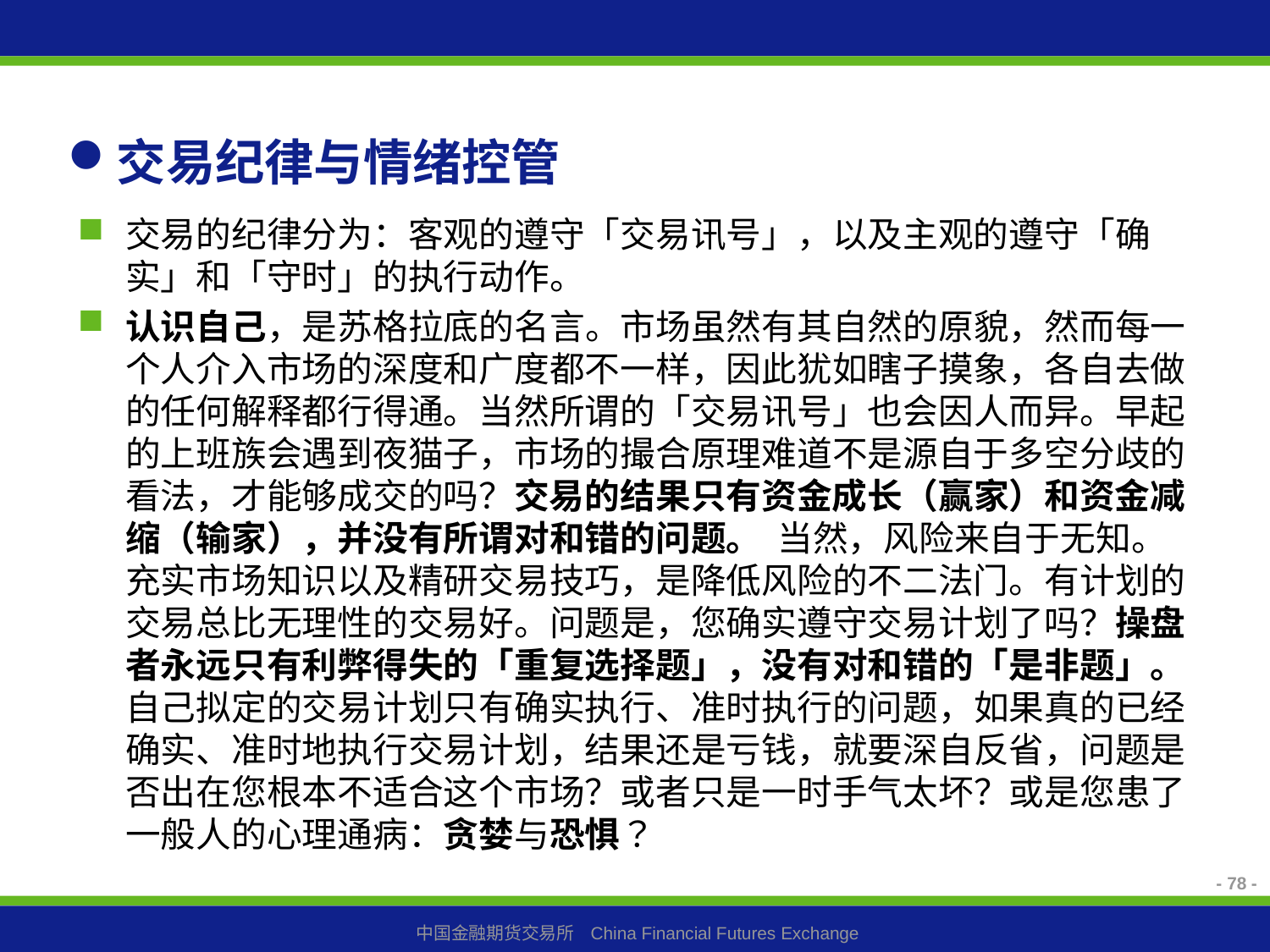

# 交易纪律与情绪控管
交易的纪律分为：客观的遵守「交易讯号」，以及主观的遵守「确实」和「守时」的执行动作。
认识自己，是苏格拉底的名言。市场虽然有其自然的原貌，然而每一个人介入市场的深度和广度都不一样，因此犹如瞎子摸象，各自去做的任何解释都行得通。当然所谓的「交易讯号」也会因人而异。早起的上班族会遇到夜猫子，市场的撮合原理难道不是源自于多空分歧的看法，才能够成交的吗？交易的结果只有资金成长（赢家）和资金减缩（输家），并没有所谓对和错的问题。  当然，风险来自于无知。充实市场知识以及精研交易技巧，是降低风险的不二法门。有计划的交易总比无理性的交易好。问题是，您确实遵守交易计划了吗？操盘者永远只有利弊得失的「重复选择题」，没有对和错的「是非题」。自己拟定的交易计划只有确实执行、准时执行的问题，如果真的已经确实、准时地执行交易计划，结果还是亏钱，就要深自反省，问题是否出在您根本不适合这个市场？或者只是一时手气太坏？或是您患了一般人的心理通病：贪婪与恐惧？
- 78 -